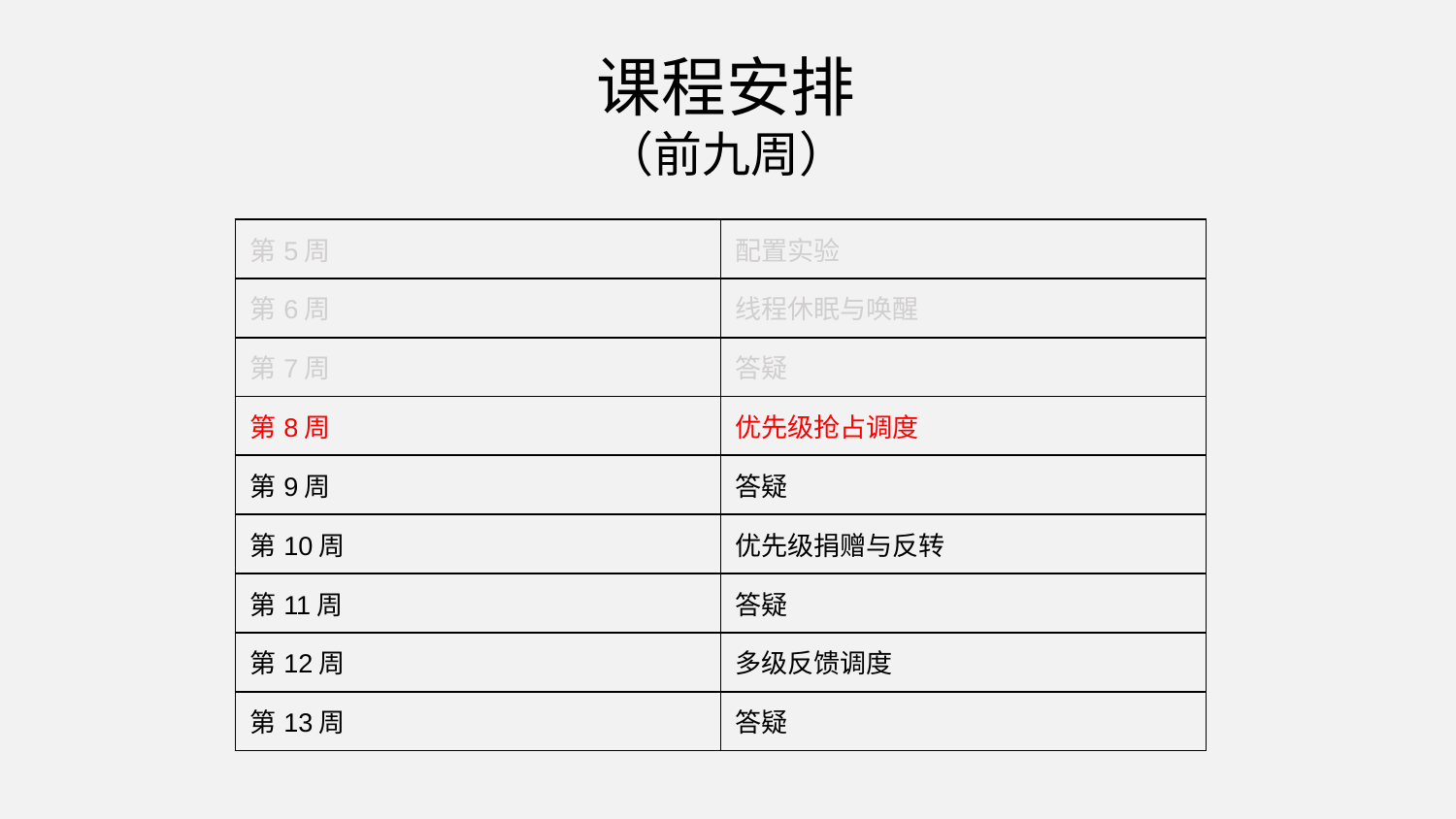

课程安排
（前九周）
| 第5周 | 配置实验 |
| --- | --- |
| 第6周 | 线程休眠与唤醒 |
| 第7周 | 答疑 |
| 第8周 | 优先级抢占调度 |
| 第9周 | 答疑 |
| 第10周 | 优先级捐赠与反转 |
| 第11周 | 答疑 |
| 第12周 | 多级反馈调度 |
| 第13周 | 答疑 |